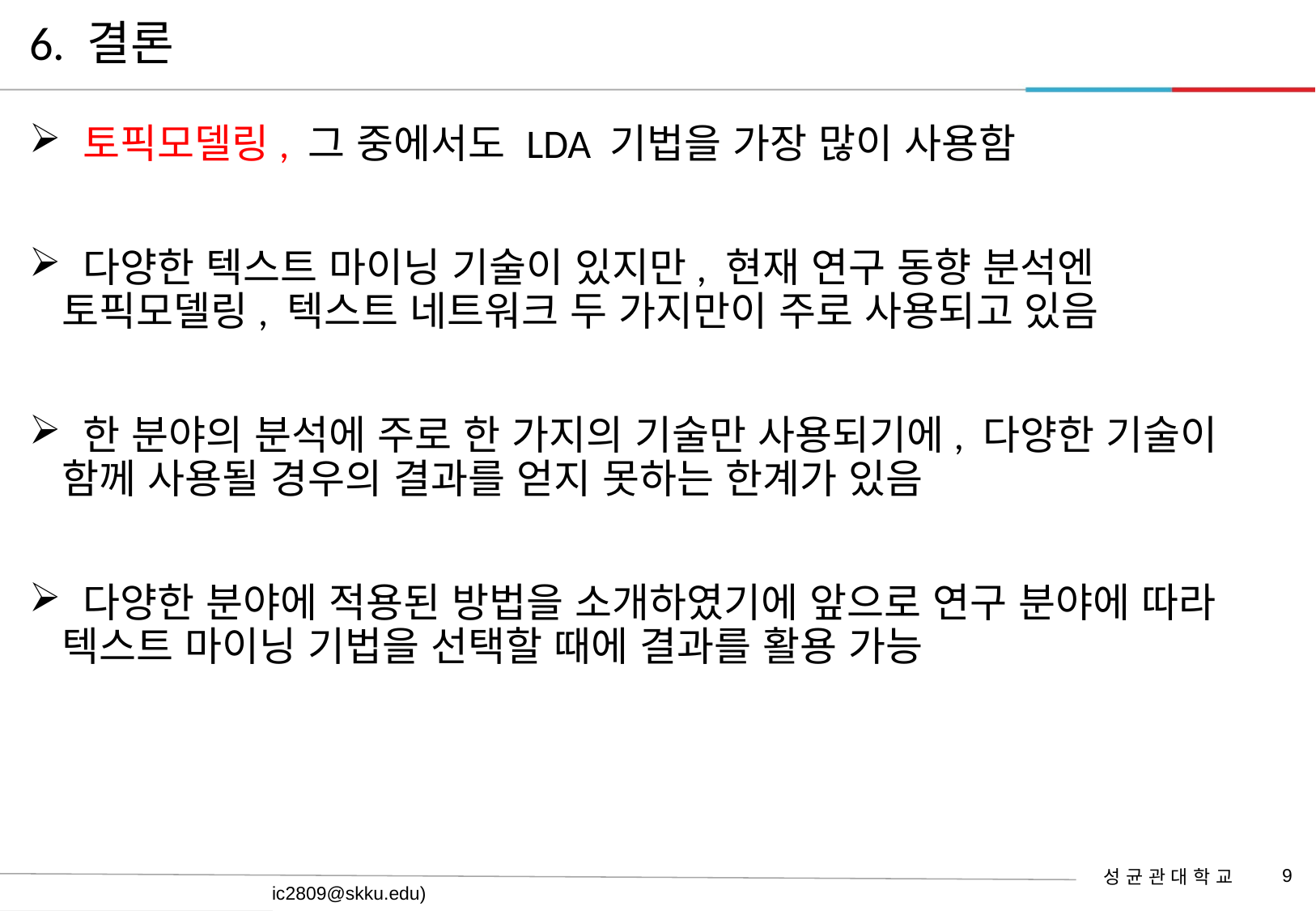

# 6. 결론
 토픽모델링, 그 중에서도 LDA 기법을 가장 많이 사용함

 다양한 텍스트 마이닝 기술이 있지만, 현재 연구 동향 분석엔              토픽모델링, 텍스트 네트워크 두 가지만이 주로 사용되고 있음

 한 분야의 분석에 주로 한 가지의 기술만 사용되기에, 다양한 기술이  함께 사용될 경우의 결과를 얻지 못하는 한계가 있음

 다양한 분야에 적용된 방법을 소개하였기에 앞으로 연구 분야에 따라 텍스트 마이닝 기법을 선택할 때에 결과를 활용 가능
9